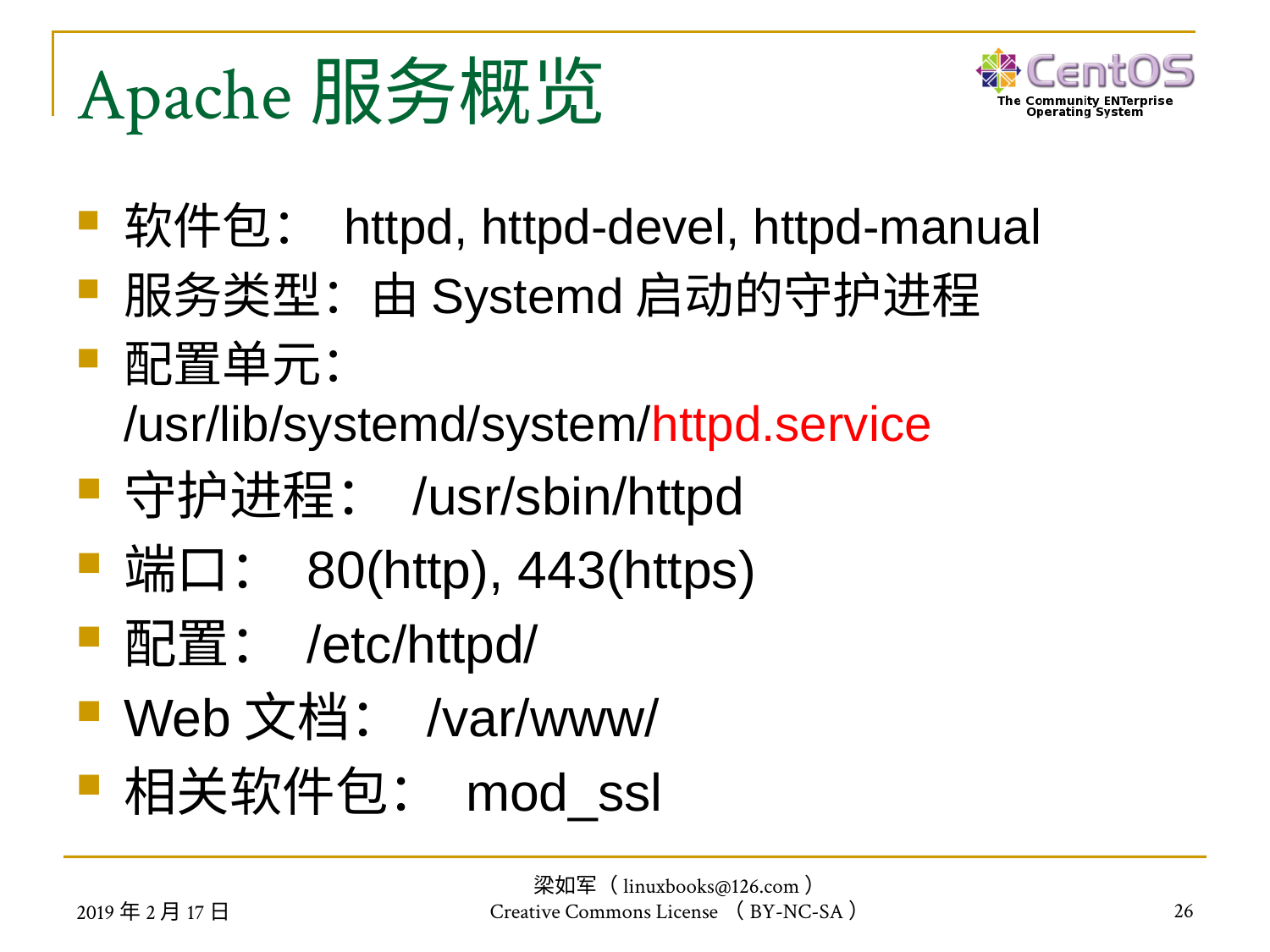

# Apache服务概览
软件包： httpd, httpd-devel, httpd-manual
服务类型：由Systemd启动的守护进程
配置单元： /usr/lib/systemd/system/httpd.service
守护进程： /usr/sbin/httpd
端口： 80(http), 443(https)
配置： /etc/httpd/
Web文档： /var/www/
相关软件包： mod_ssl
梁如军（linuxbooks@126.com）
Creative Commons License（BY-NC-SA）
2019年2月17日
26